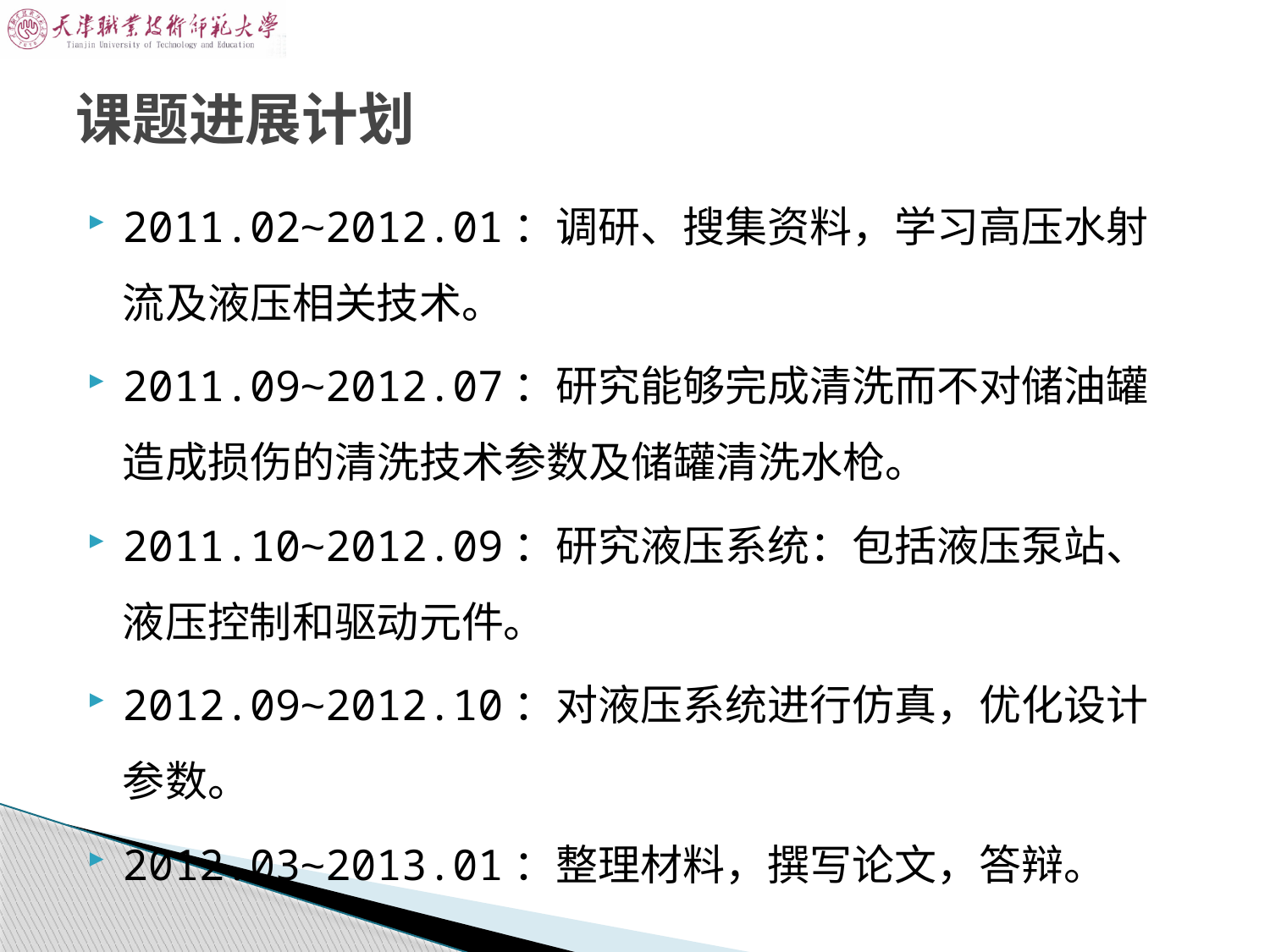

# 课题进展计划
2011.02~2012.01：调研、搜集资料，学习高压水射流及液压相关技术。
2011.09~2012.07：研究能够完成清洗而不对储油罐造成损伤的清洗技术参数及储罐清洗水枪。
2011.10~2012.09：研究液压系统：包括液压泵站、液压控制和驱动元件。
2012.09~2012.10：对液压系统进行仿真，优化设计参数。
2012.03~2013.01：整理材料，撰写论文，答辩。